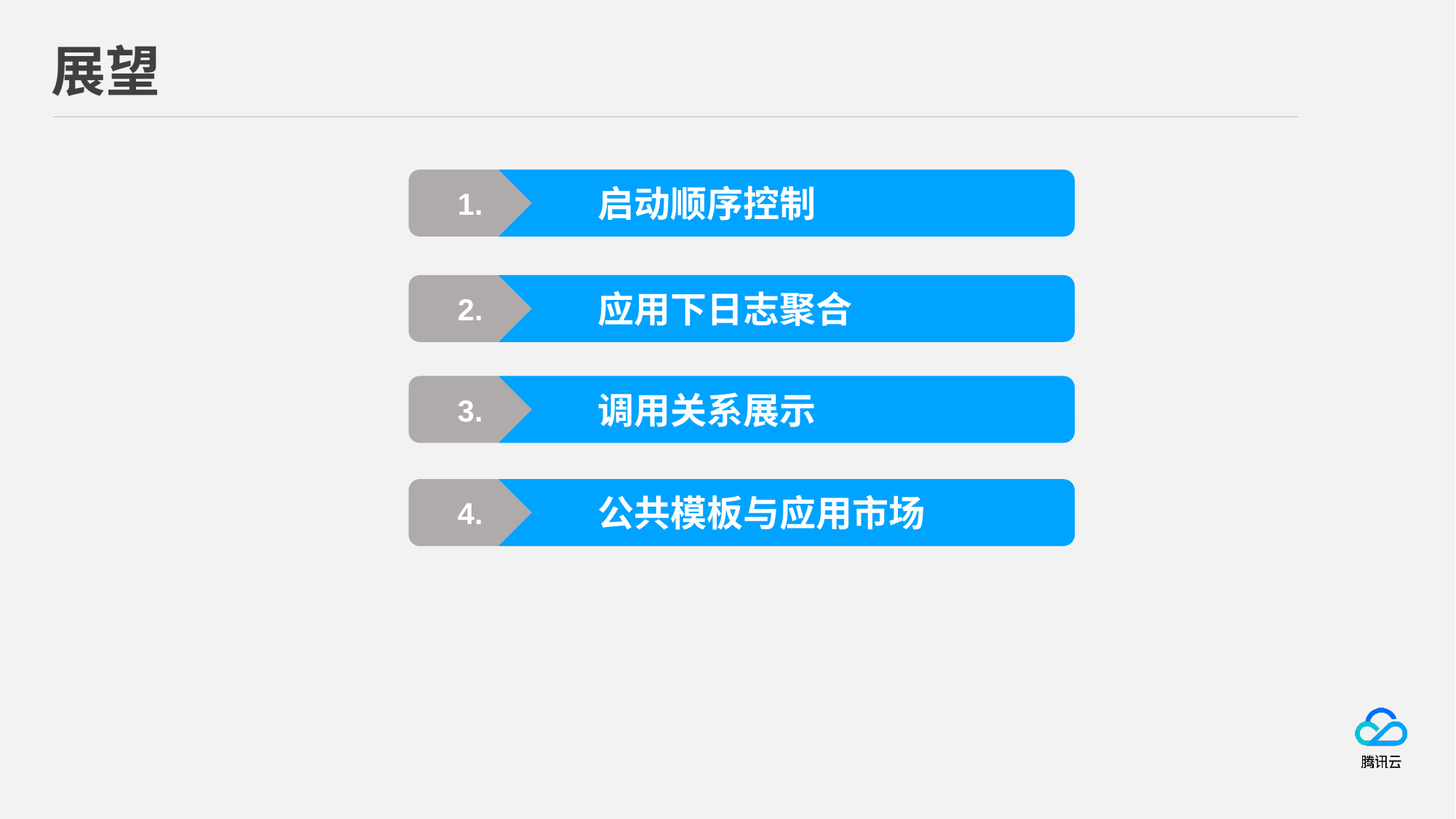

# 展望

1.

启动顺序控制
2.

应用下日志聚合
3.

调用关系展示
4.

公共模板与应用市场